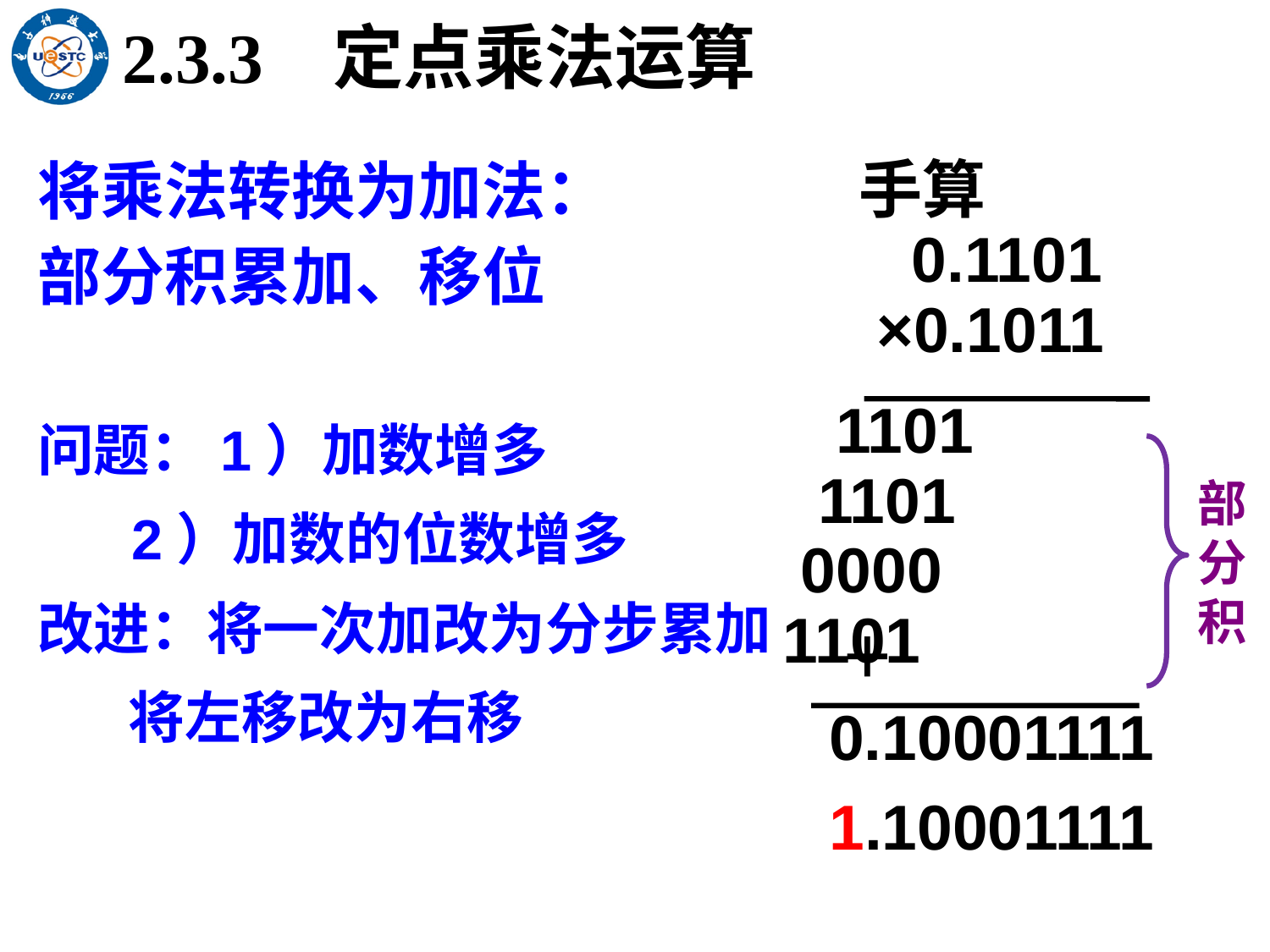

2.3.3   定点乘法运算
将乘法转换为加法：
部分积累加、移位
手算
   0.1101
 ×0.1011

问题：1）加数增多
      2）加数的位数增多
改进：将一次加改为分步累加
      将左移改为右移
             1101
            1101
           0000
          1101

部分积
＋
        0.10001111

1.10001111